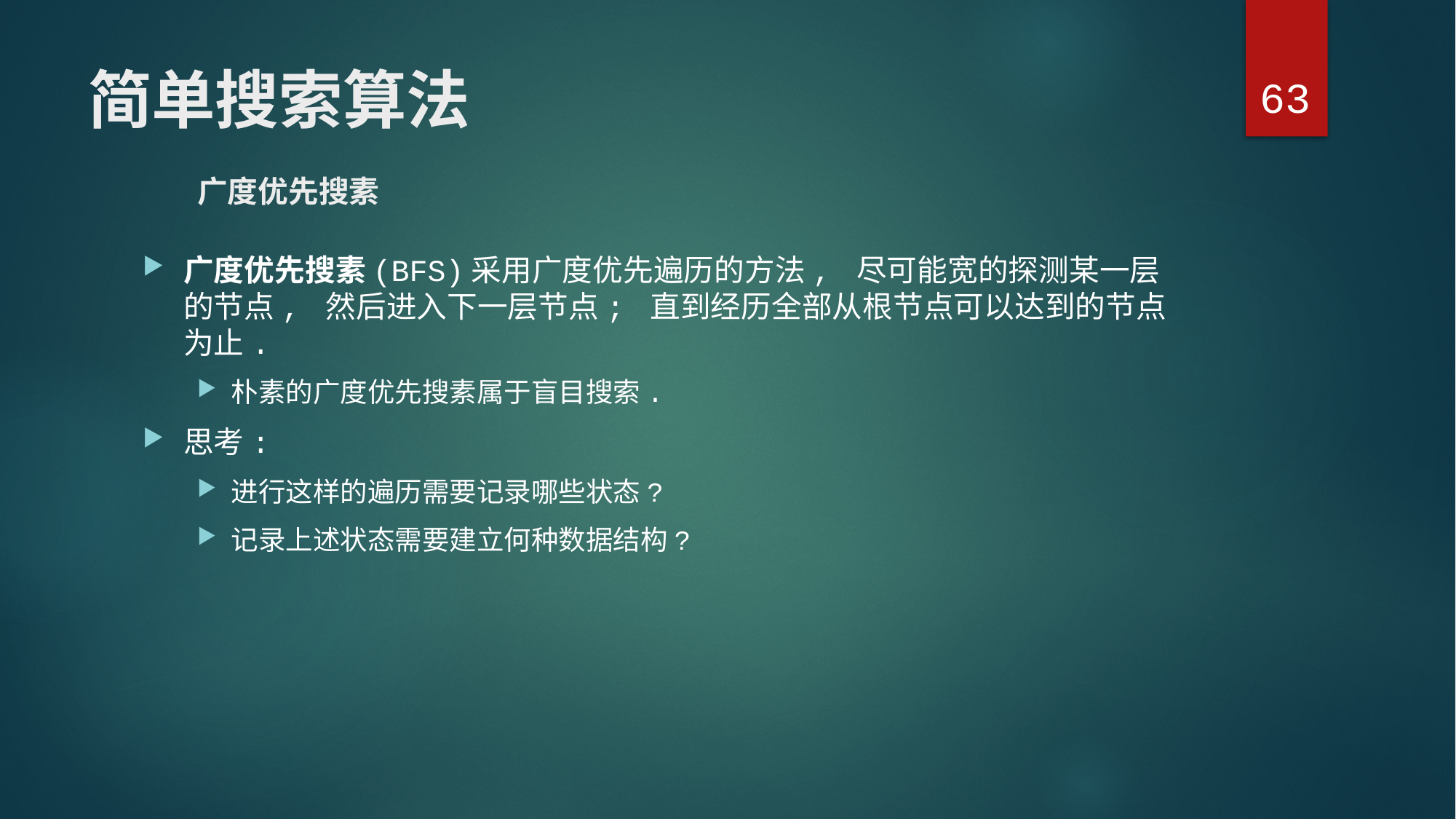

63
# 简单搜索算法 广度优先搜素
广度优先搜素(BFS)采用广度优先遍历的方法, 尽可能宽的探测某一层的节点, 然后进入下一层节点; 直到经历全部从根节点可以达到的节点为止.
朴素的广度优先搜素属于盲目搜索.
思考:
进行这样的遍历需要记录哪些状态?
记录上述状态需要建立何种数据结构?